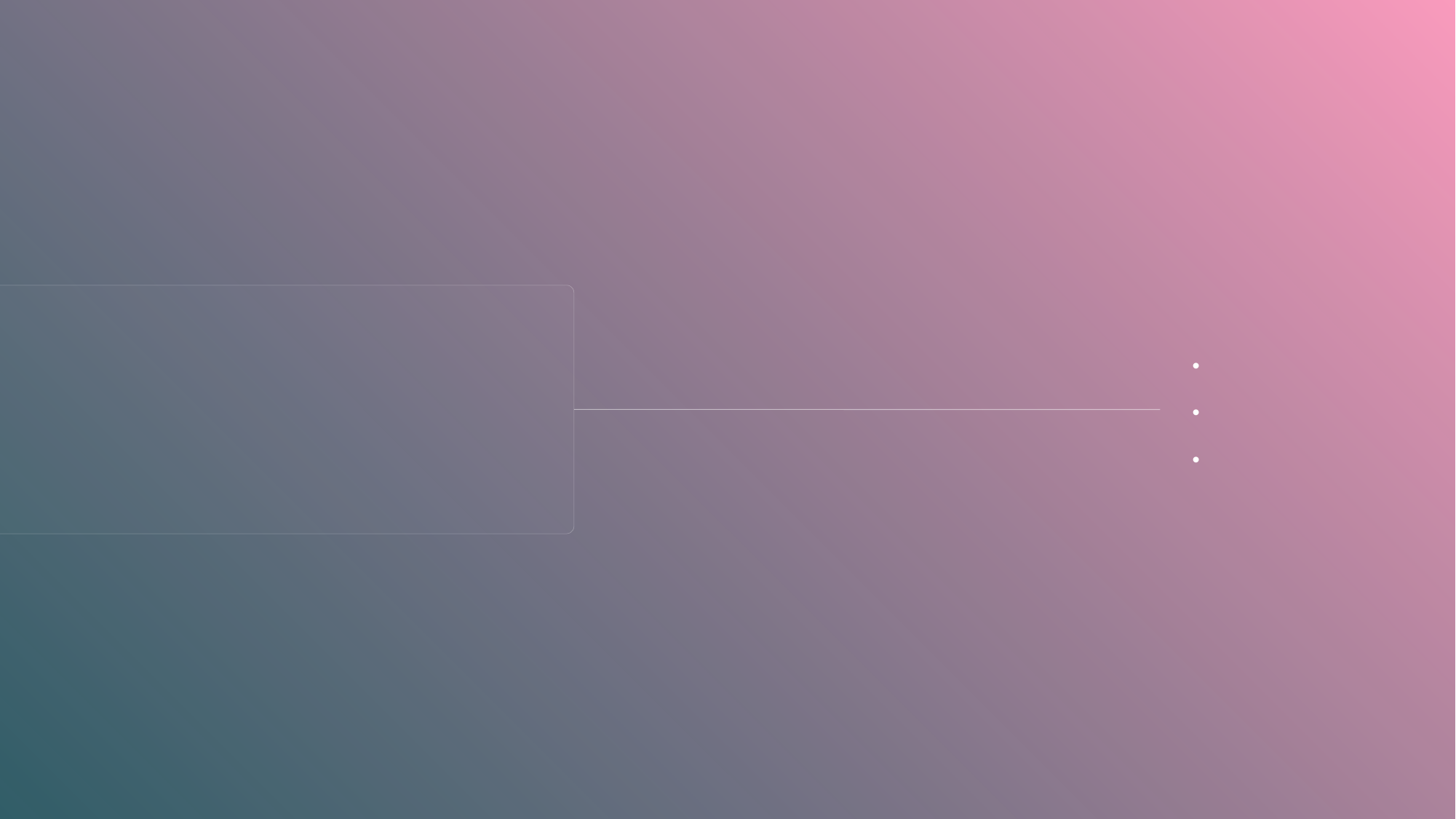

Idea 1 소개
Idea 2 소개
Idea 3 소개
# INDEX